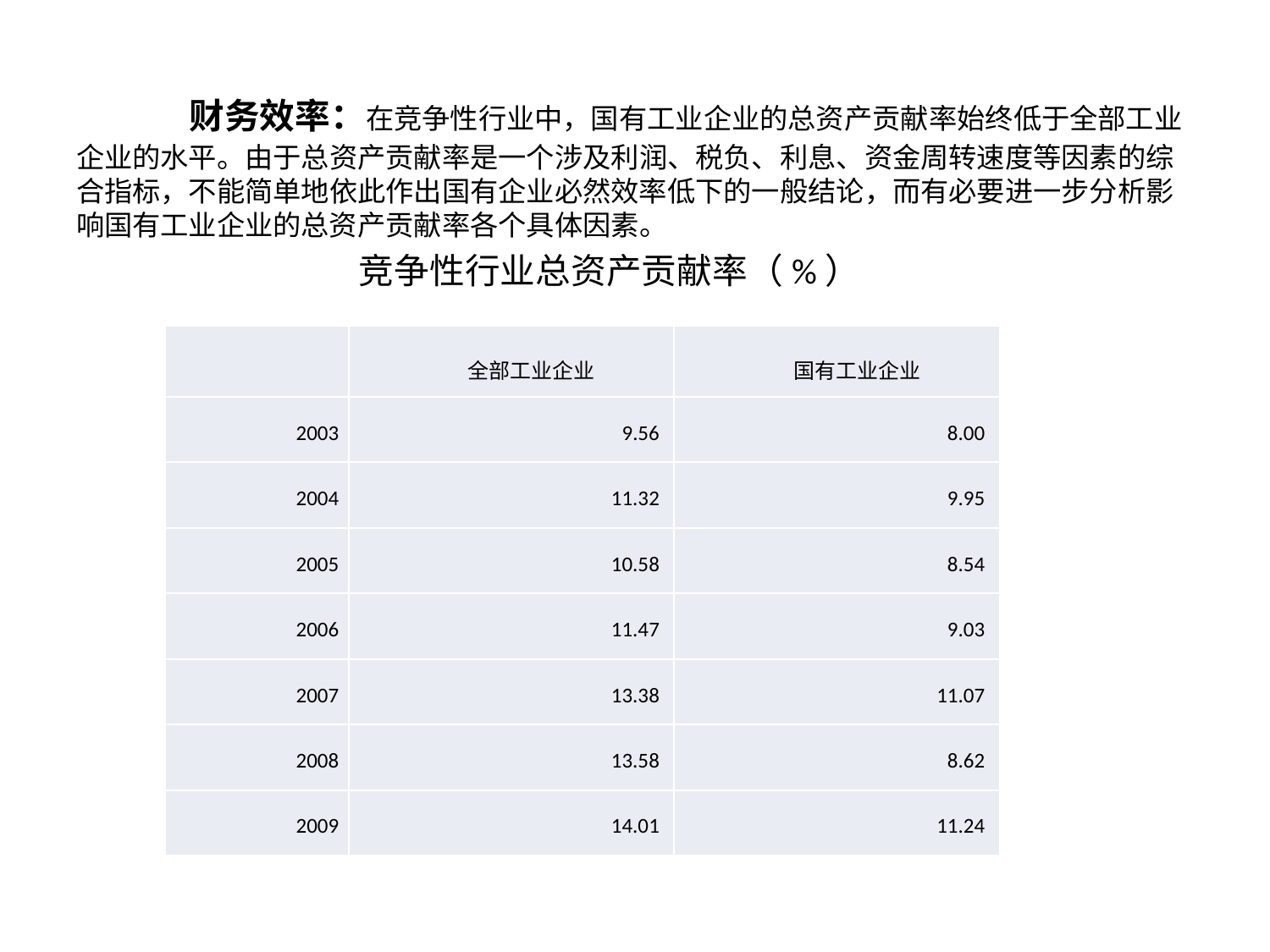

#
　　财务效率：在竞争性行业中，国有工业企业的总资产贡献率始终低于全部工业企业的水平。由于总资产贡献率是一个涉及利润、税负、利息、资金周转速度等因素的综合指标，不能简单地依此作出国有企业必然效率低下的一般结论，而有必要进一步分析影响国有工业企业的总资产贡献率各个具体因素。
　　　　　　　　竞争性行业总资产贡献率（%）

|  | 全部工业企业 | 国有工业企业 |
| --- | --- | --- |
| 2003 | 9.56 | 8.00 |
| 2004 | 11.32 | 9.95 |
| 2005 | 10.58 | 8.54 |
| 2006 | 11.47 | 9.03 |
| 2007 | 13.38 | 11.07 |
| 2008 | 13.58 | 8.62 |
| 2009 | 14.01 | 11.24 |